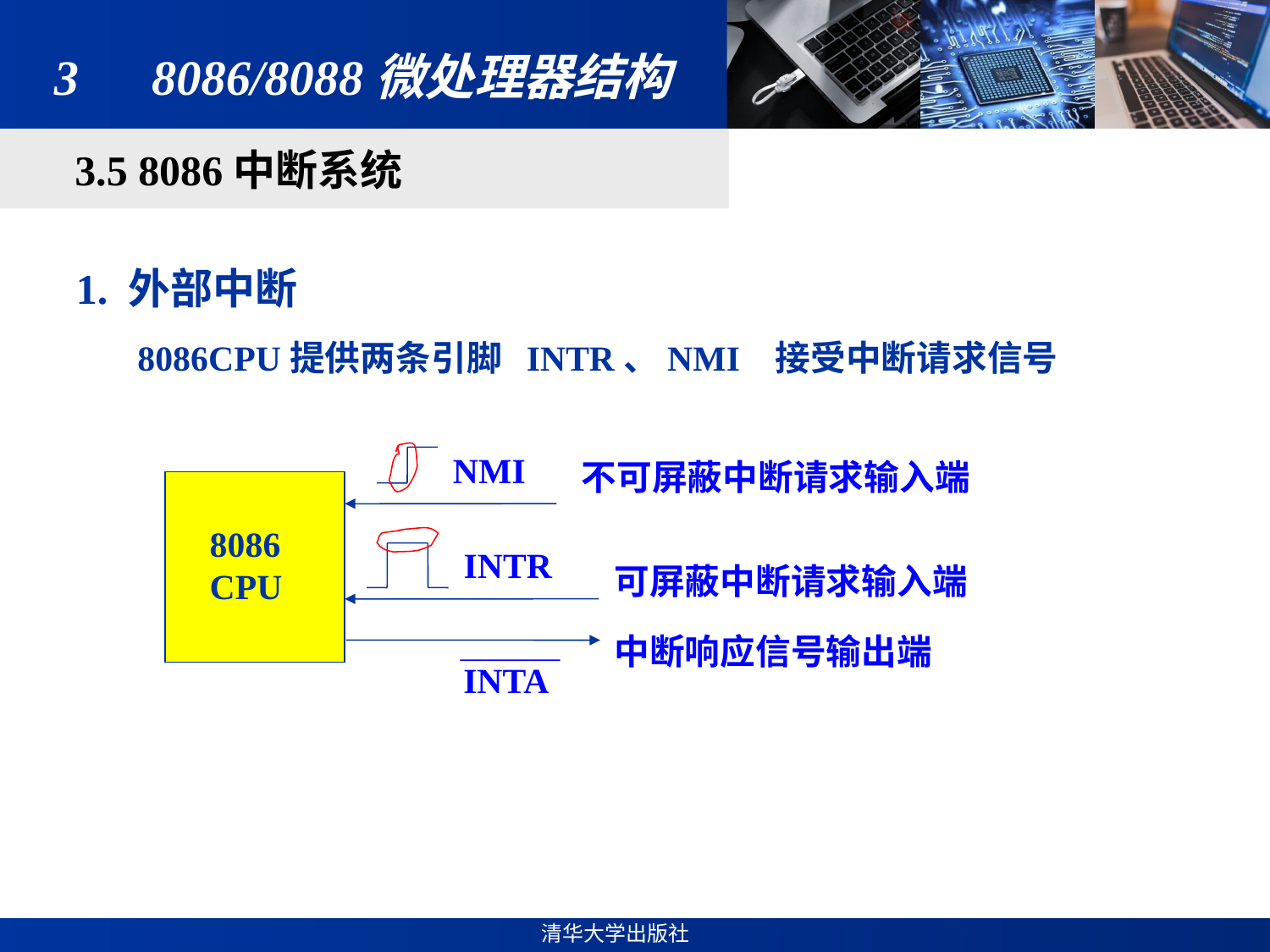

# 3　8086/8088微处理器结构
3.5 8086中断系统

1. 外部中断
8086CPU提供两条引脚  INTR、NMI   接受中断请求信号

NMI
不可屏蔽中断请求输入端

8086
CPU

INTR
可屏蔽中断请求输入端

中断响应信号输出端

INTA